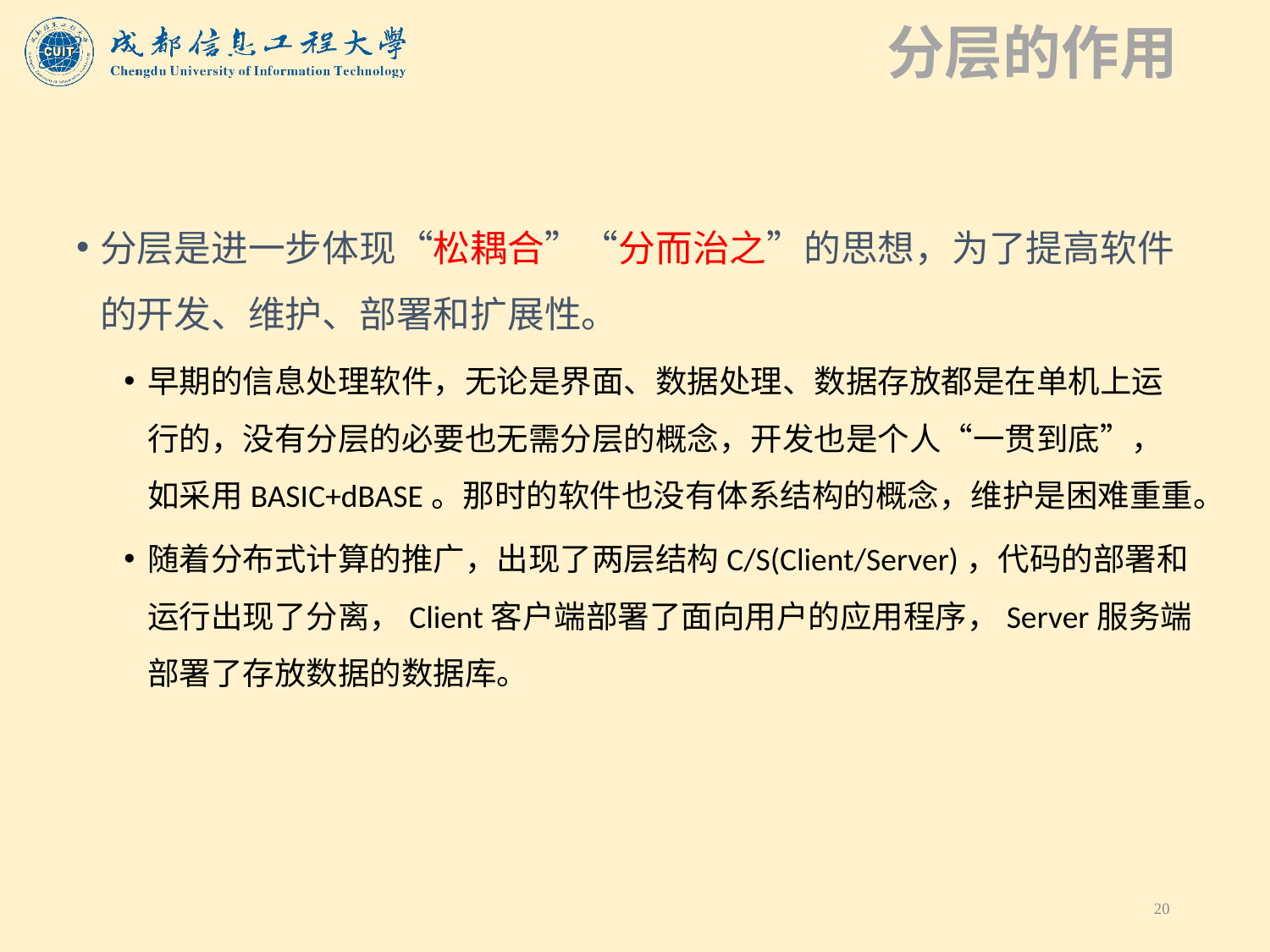

# 分层的作用
分层是进一步体现“松耦合”“分而治之”的思想，为了提高软件的开发、维护、部署和扩展性。
早期的信息处理软件，无论是界面、数据处理、数据存放都是在单机上运行的，没有分层的必要也无需分层的概念，开发也是个人“一贯到底”，如采用BASIC+dBASE。那时的软件也没有体系结构的概念，维护是困难重重。
随着分布式计算的推广，出现了两层结构C/S(Client/Server)，代码的部署和运行出现了分离，Client客户端部署了面向用户的应用程序，Server服务端部署了存放数据的数据库。
20